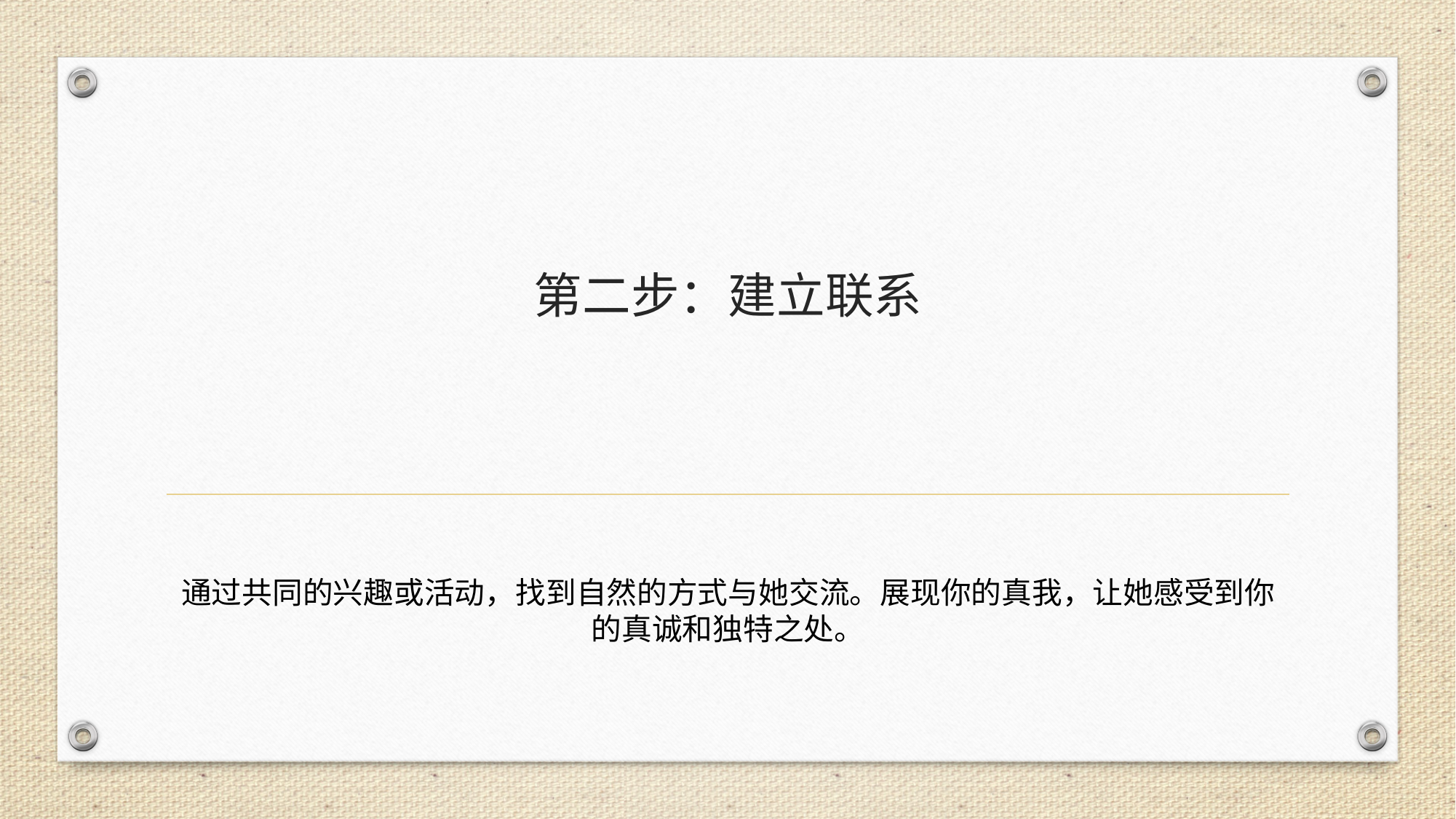

# 第二步：建立联系
通过共同的兴趣或活动，找到自然的方式与她交流。展现你的真我，让她感受到你的真诚和独特之处。